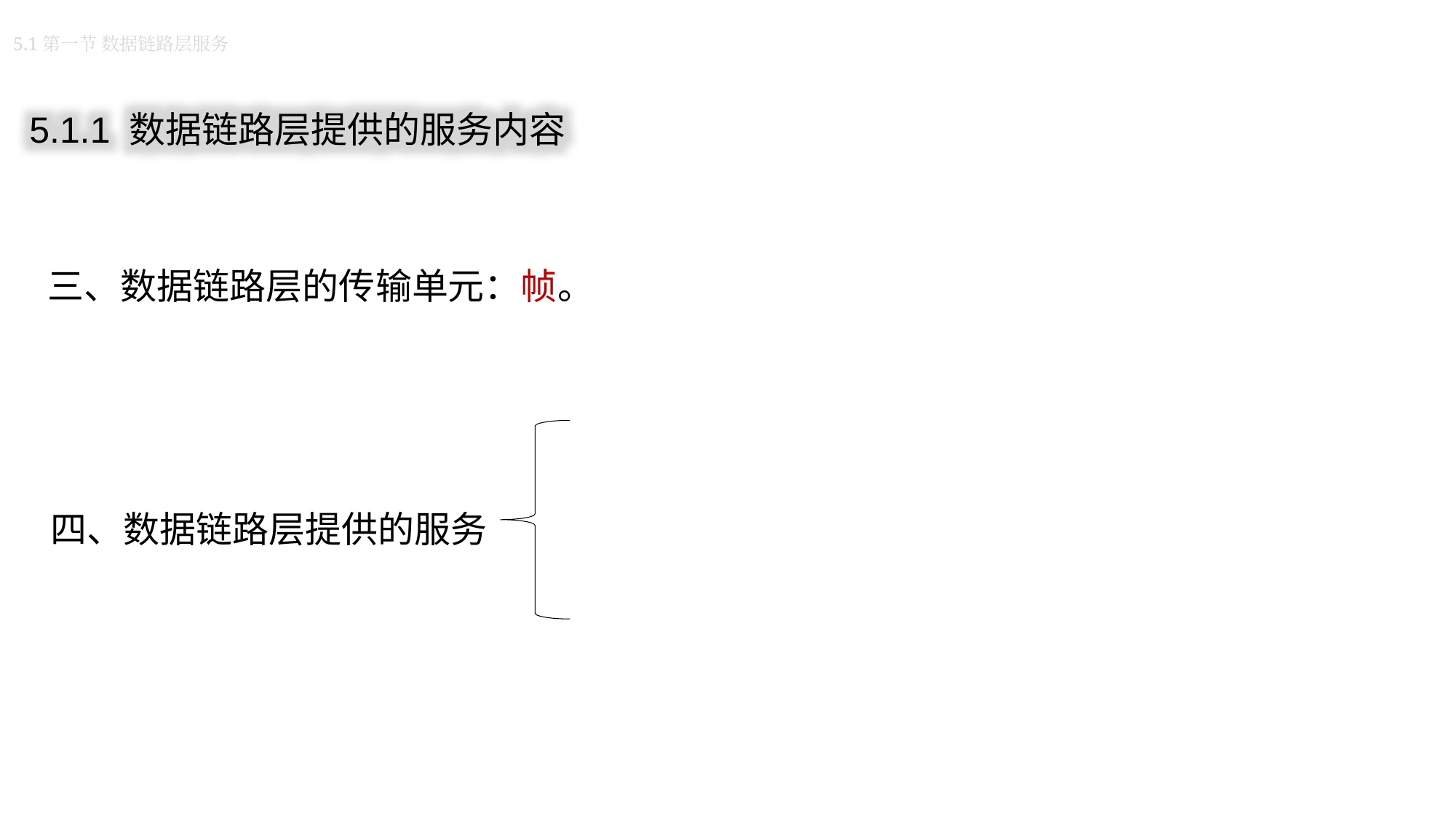

5.1第一节 数据链路层服务
5.1.1 数据链路层提供的服务内容
三、数据链路层的传输单元：帧。

四、数据链路层提供的服务